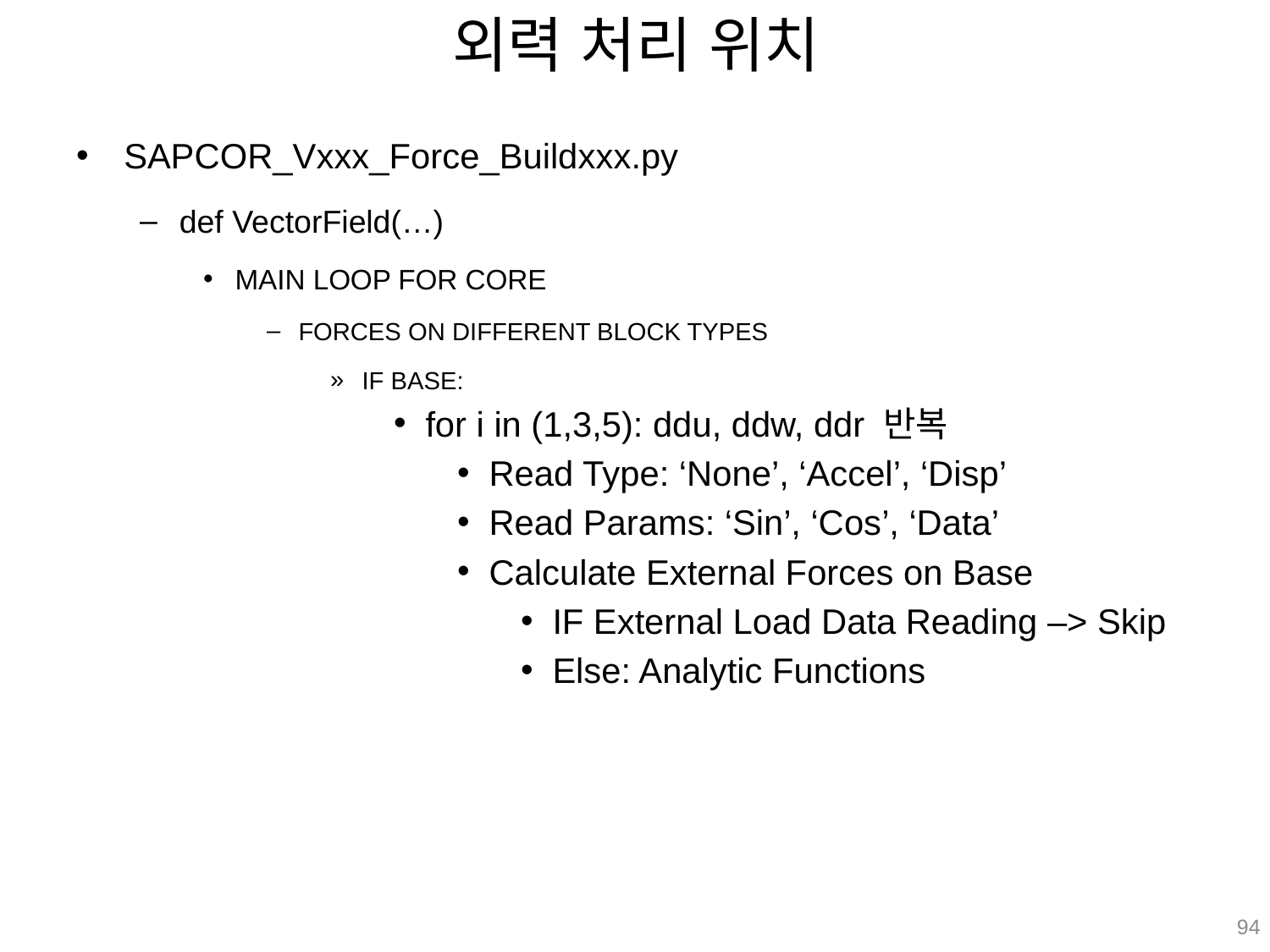

# 외력 처리 위치
SAPCOR_Vxxx_Force_Buildxxx.py
def VectorField(…)
MAIN LOOP FOR CORE
FORCES ON DIFFERENT BLOCK TYPES
IF BASE:
for i in (1,3,5): ddu, ddw, ddr 반복
Read Type: ‘None’, ‘Accel’, ‘Disp’
Read Params: ‘Sin’, ‘Cos’, ‘Data’
Calculate External Forces on Base
IF External Load Data Reading –> Skip
Else: Analytic Functions

94